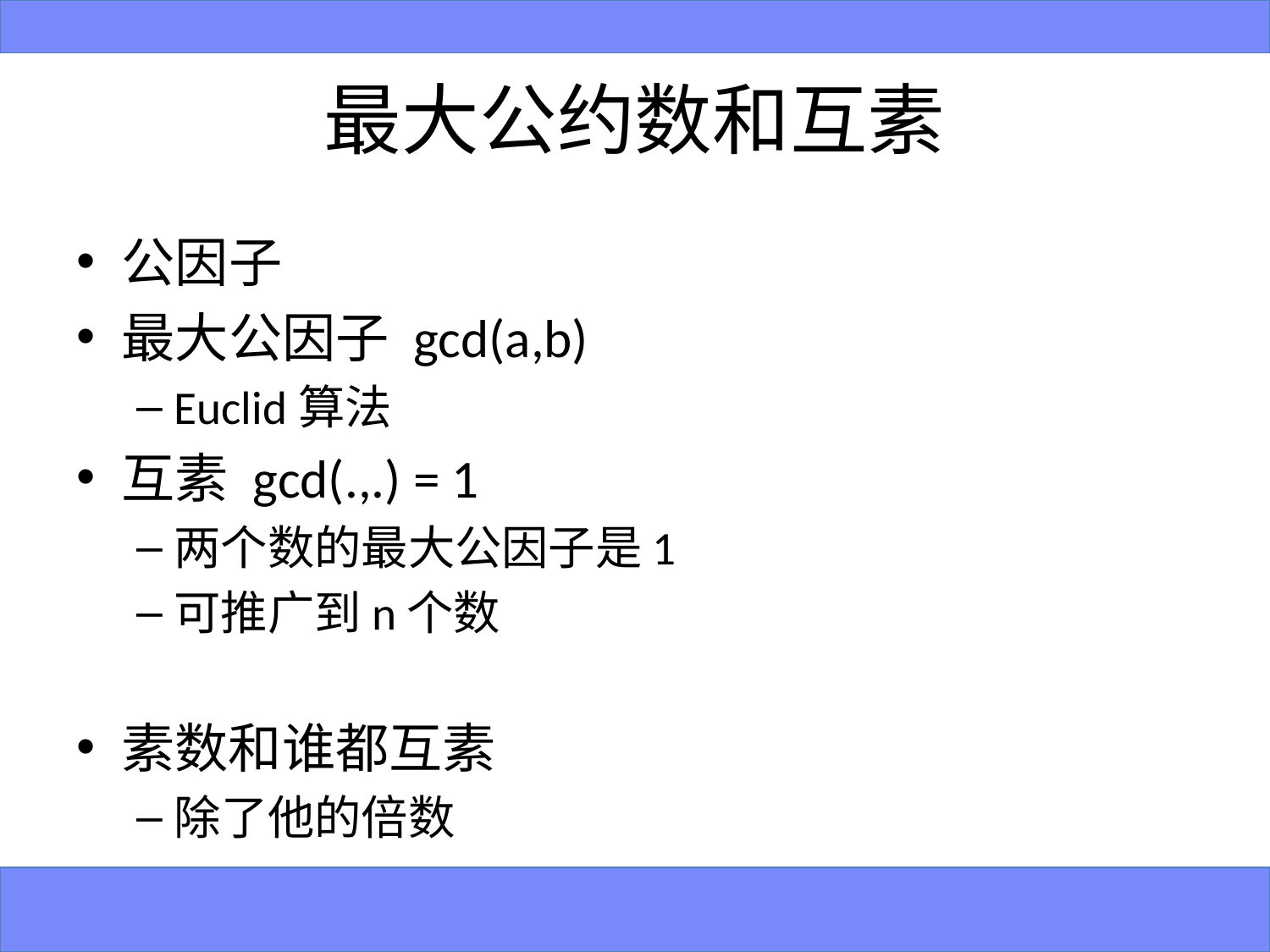

# 最大公约数和互素
公因子
最大公因子 gcd(a,b)
Euclid算法
互素 gcd(.,.) = 1
两个数的最大公因子是1
可推广到n个数

素数和谁都互素
除了他的倍数